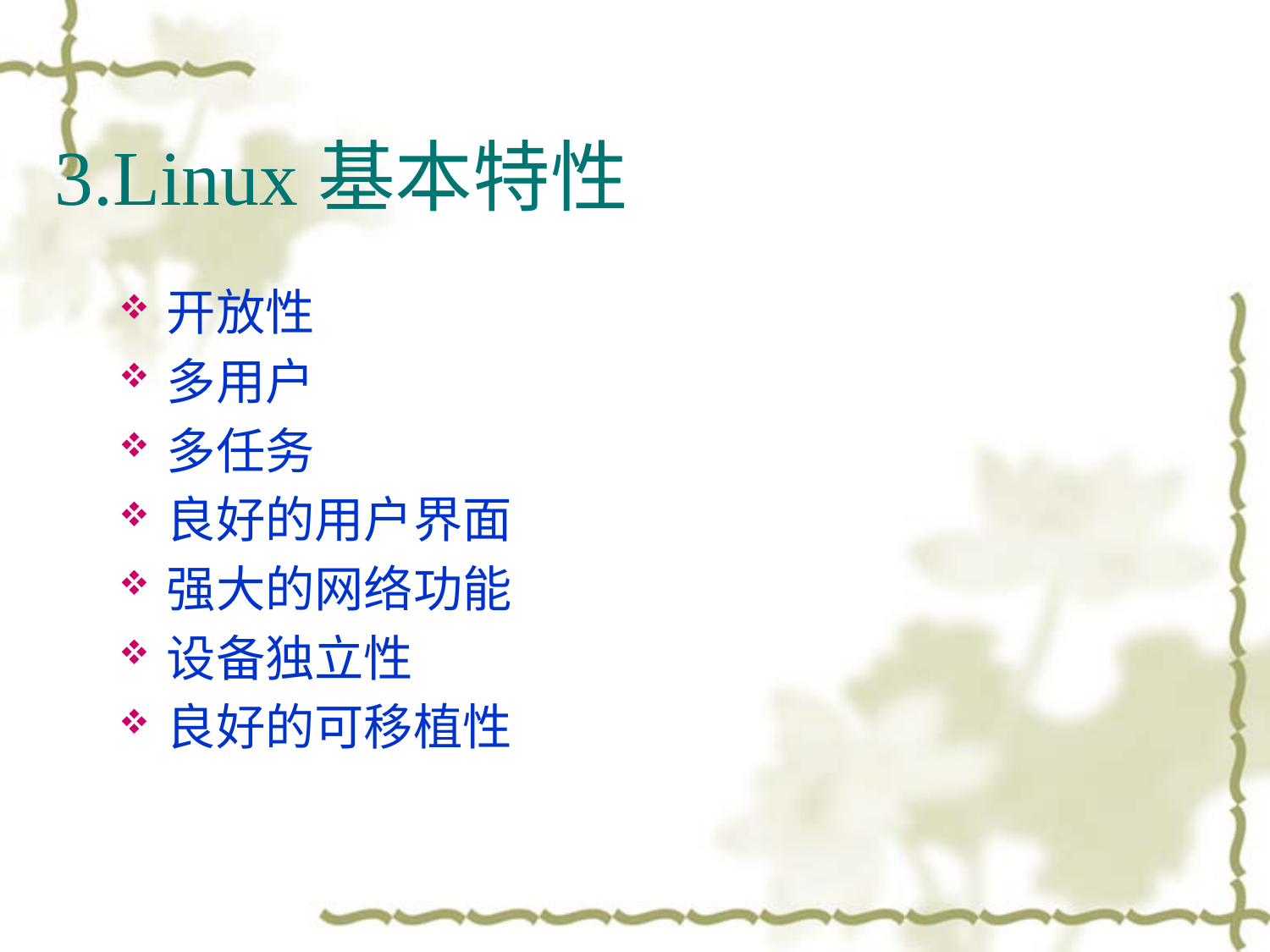

# 3.Linux基本特性
开放性
多用户
多任务
良好的用户界面
强大的网络功能
设备独立性
良好的可移植性